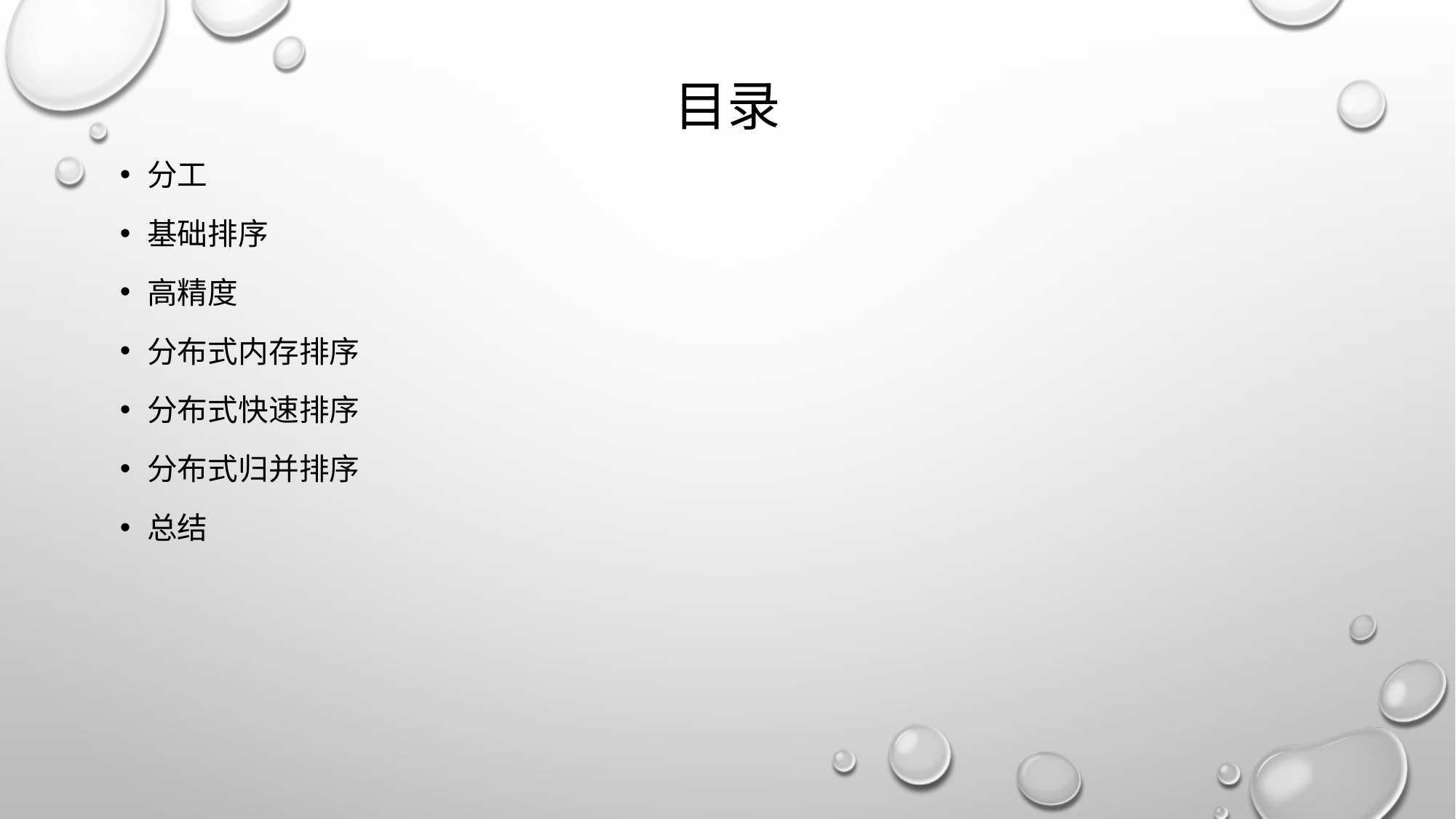

# 目录
分工
基础排序
高精度
分布式内存排序
分布式快速排序
分布式归并排序
总结